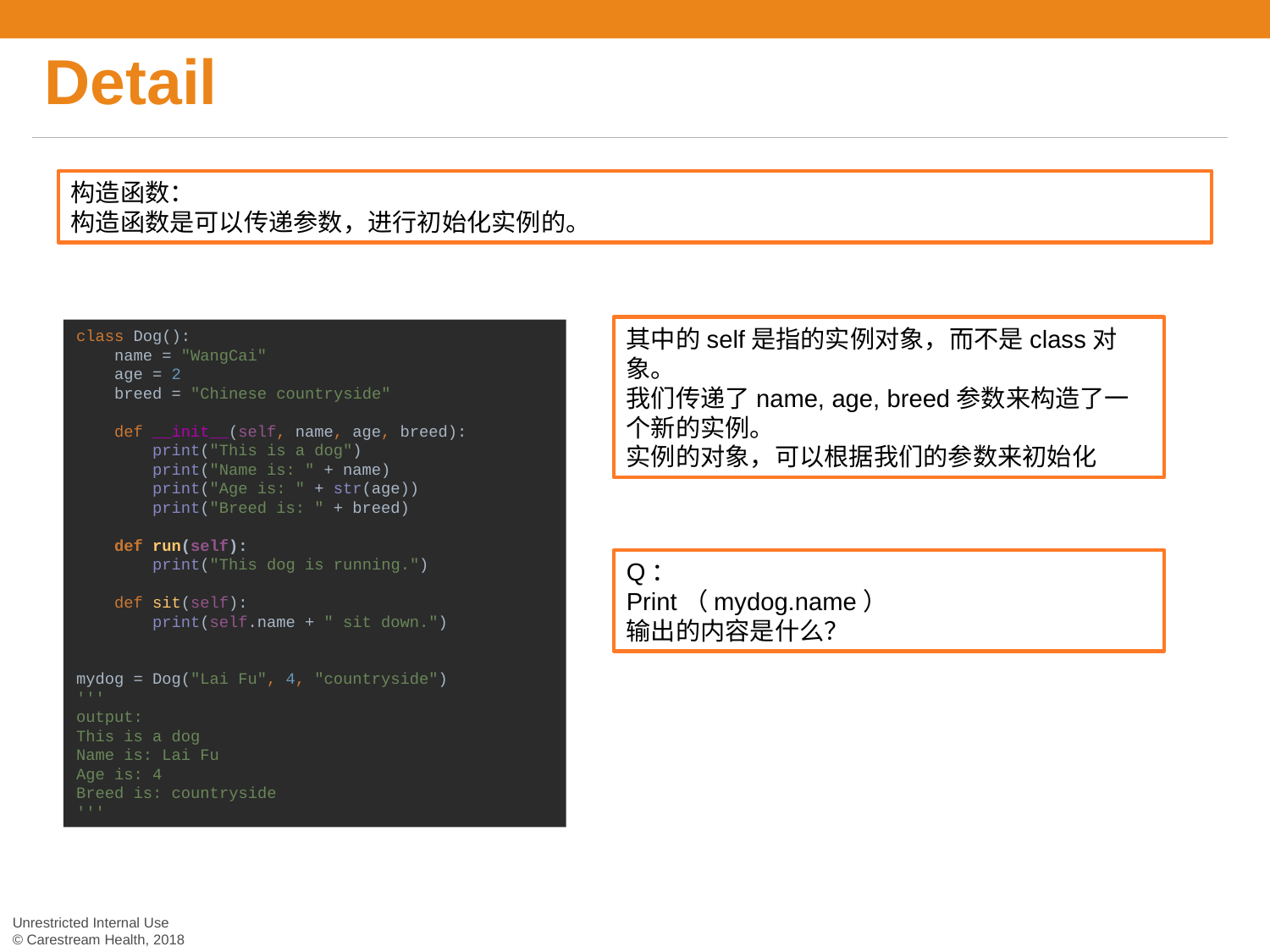

# Detail
构造函数：
构造函数是可以传递参数，进行初始化实例的。
class Dog():
    name = "WangCai"
    age = 2
    breed = "Chinese countryside"
    def __init__(self, name, age, breed):
        print("This is a dog")
        print("Name is: " + name)
        print("Age is: " + str(age))
        print("Breed is: " + breed)
    def run(self):
        print("This dog is running.")
    def sit(self):
        print(self.name + " sit down.")
mydog = Dog("Lai Fu", 4, "countryside")
'''
output:
This is a dog
Name is: Lai Fu
Age is: 4
Breed is: countryside
'''
其中的self是指的实例对象，而不是class对象。
我们传递了name, age, breed参数来构造了一个新的实例。
实例的对象，可以根据我们的参数来初始化
Q：
Print（mydog.name）
输出的内容是什么？
Unrestricted Internal Use
© Carestream Health, 2018